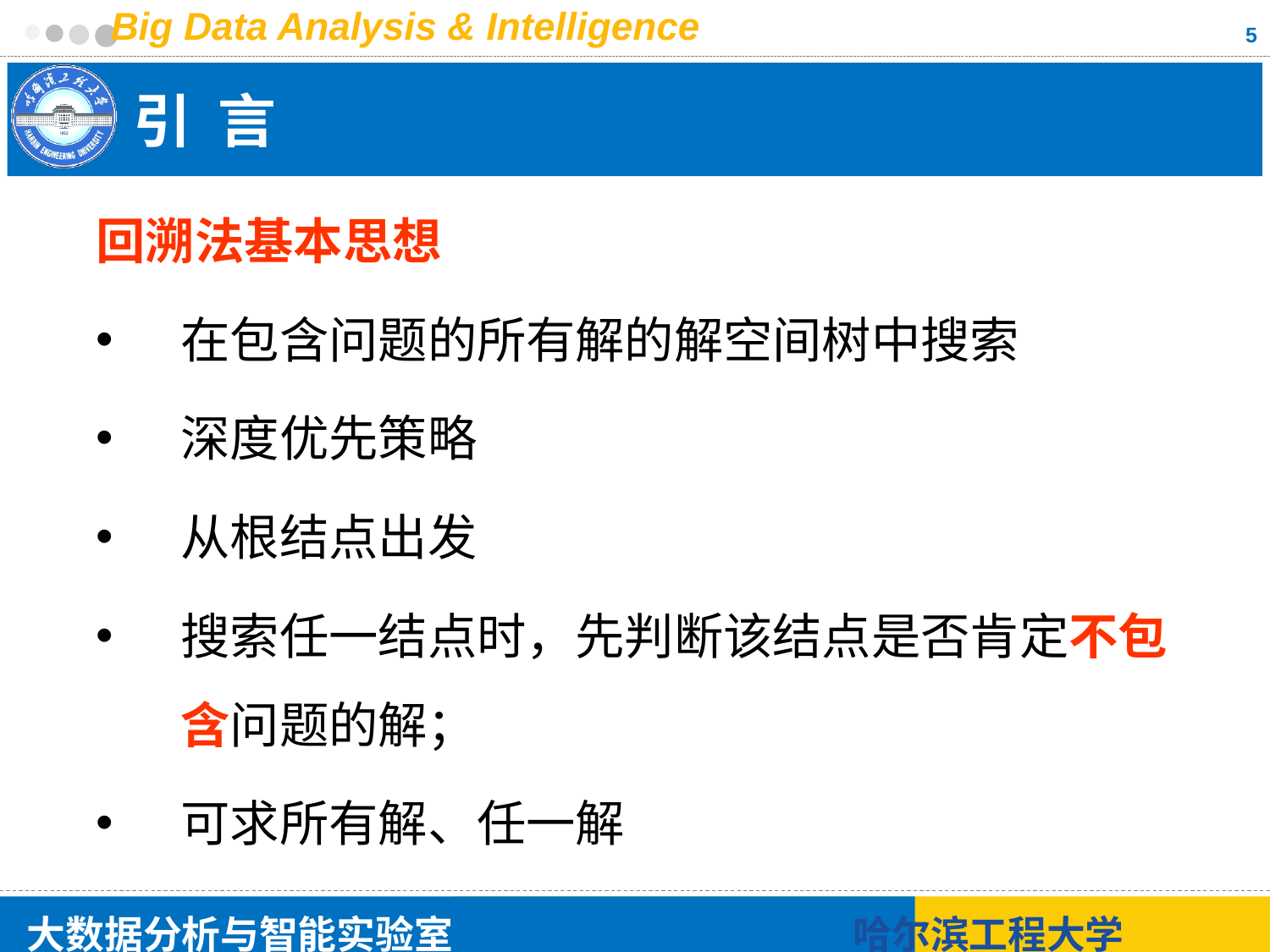

5
# 引  言
回溯法基本思想
在包含问题的所有解的解空间树中搜索
深度优先策略
从根结点出发
搜索任一结点时，先判断该结点是否肯定不包含问题的解；
可求所有解、任一解